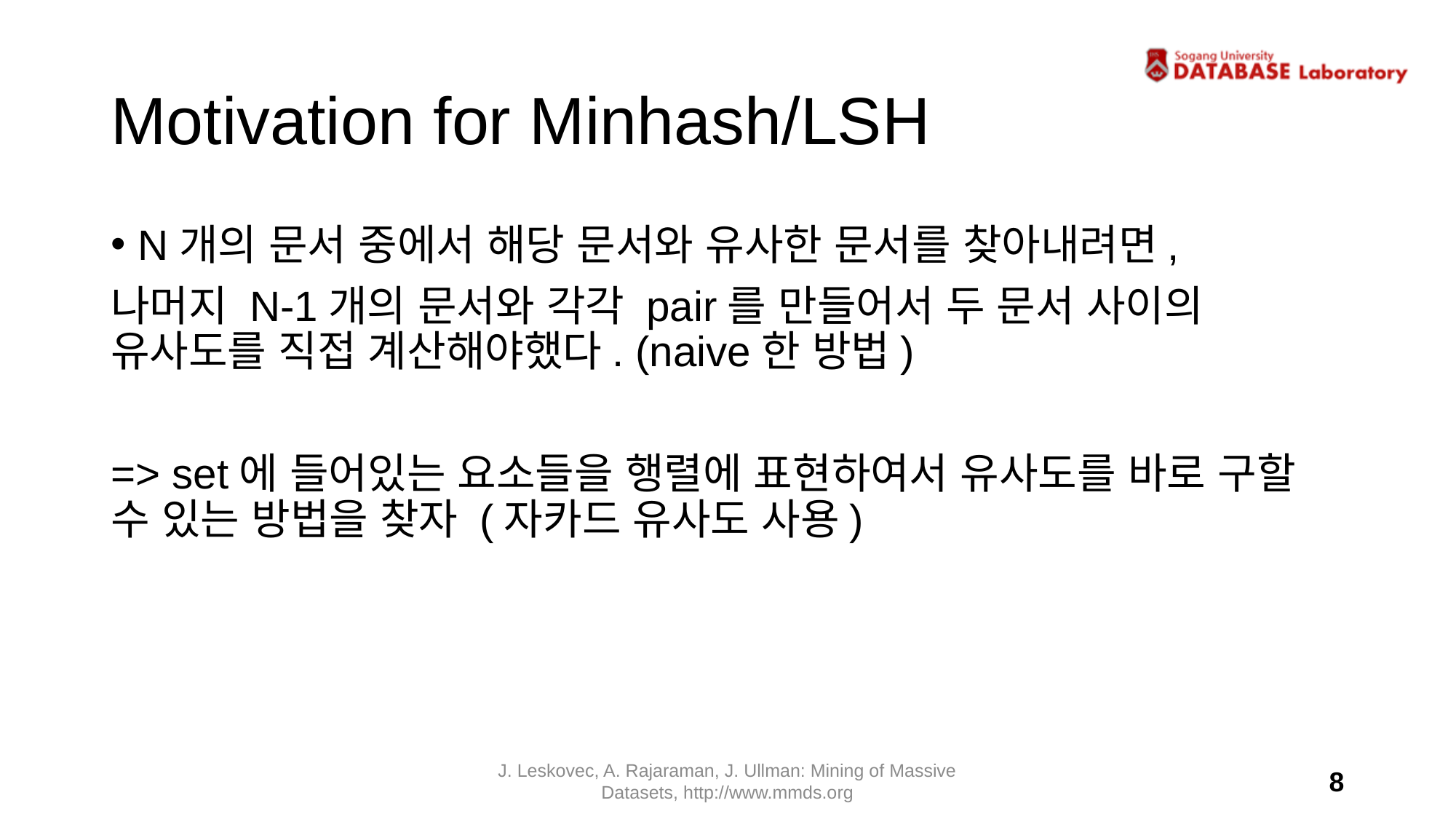

# Motivation for Minhash/LSH
N개의 문서 중에서 해당 문서와 유사한 문서를 찾아내려면,
나머지 N-1개의 문서와 각각 pair를 만들어서 두 문서 사이의 유사도를 직접 계산해야했다. (naive한 방법)

=> set에 들어있는 요소들을 행렬에 표현하여서 유사도를 바로 구할 수 있는 방법을 찾자 (자카드 유사도 사용)
J. Leskovec, A. Rajaraman, J. Ullman: Mining of Massive Datasets, http://www.mmds.org
8